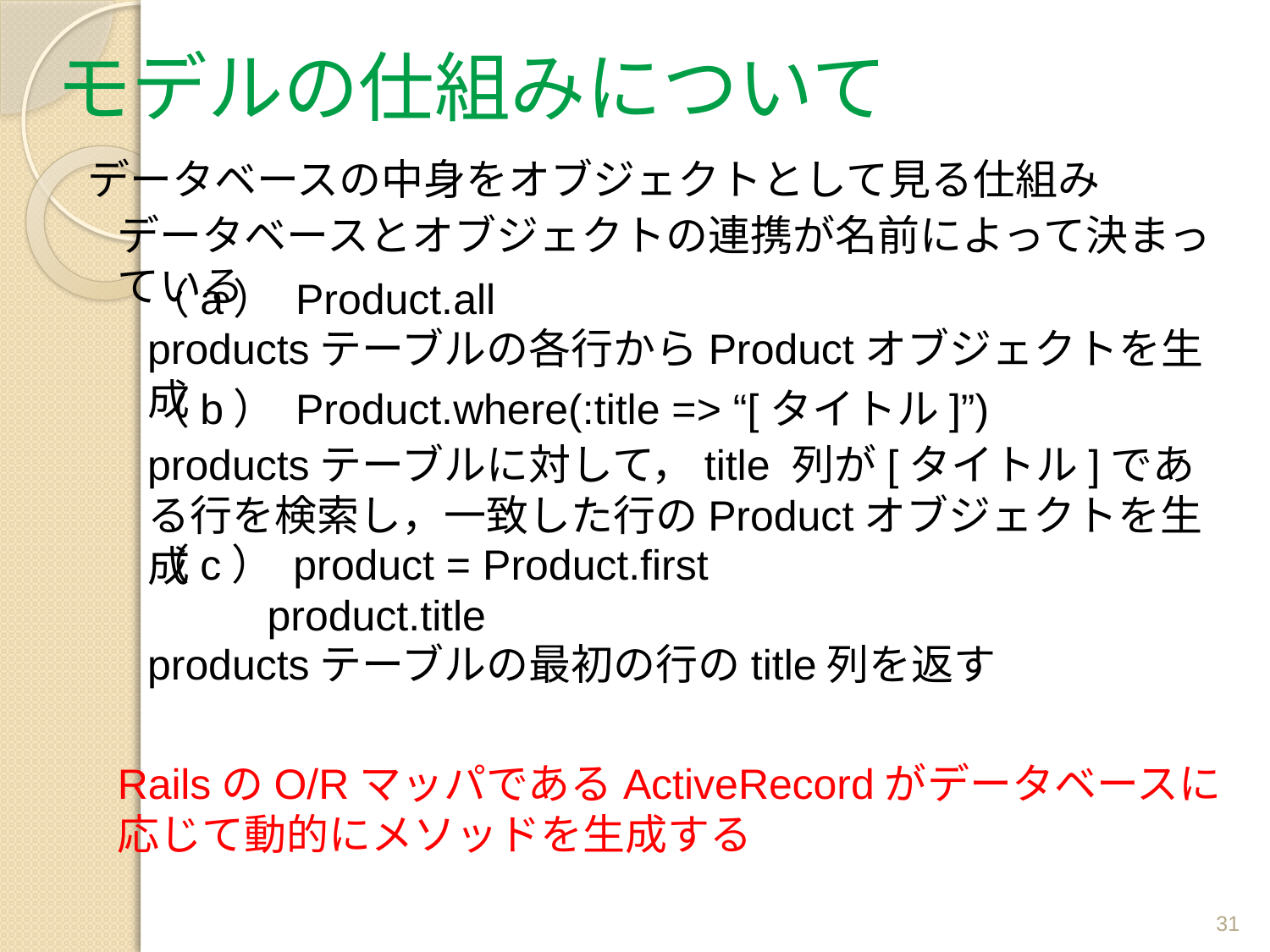

# モデルの仕組みについて
データベースの中身をオブジェクトとして見る仕組み
データベースとオブジェクトの連携が名前によって決まっている
（a） Product.all
productsテーブルの各行からProductオブジェクトを生成
（b） Product.where(:title => “[タイトル]”)
productsテーブルに対して，title 列が[タイトル]である行を検索し，一致した行のProductオブジェクトを生成
（c） product = Product.first
      　product.title
productsテーブルの最初の行のtitle列を返す
RailsのO/RマッパであるActiveRecordがデータベースに応じて動的にメソッドを生成する
31